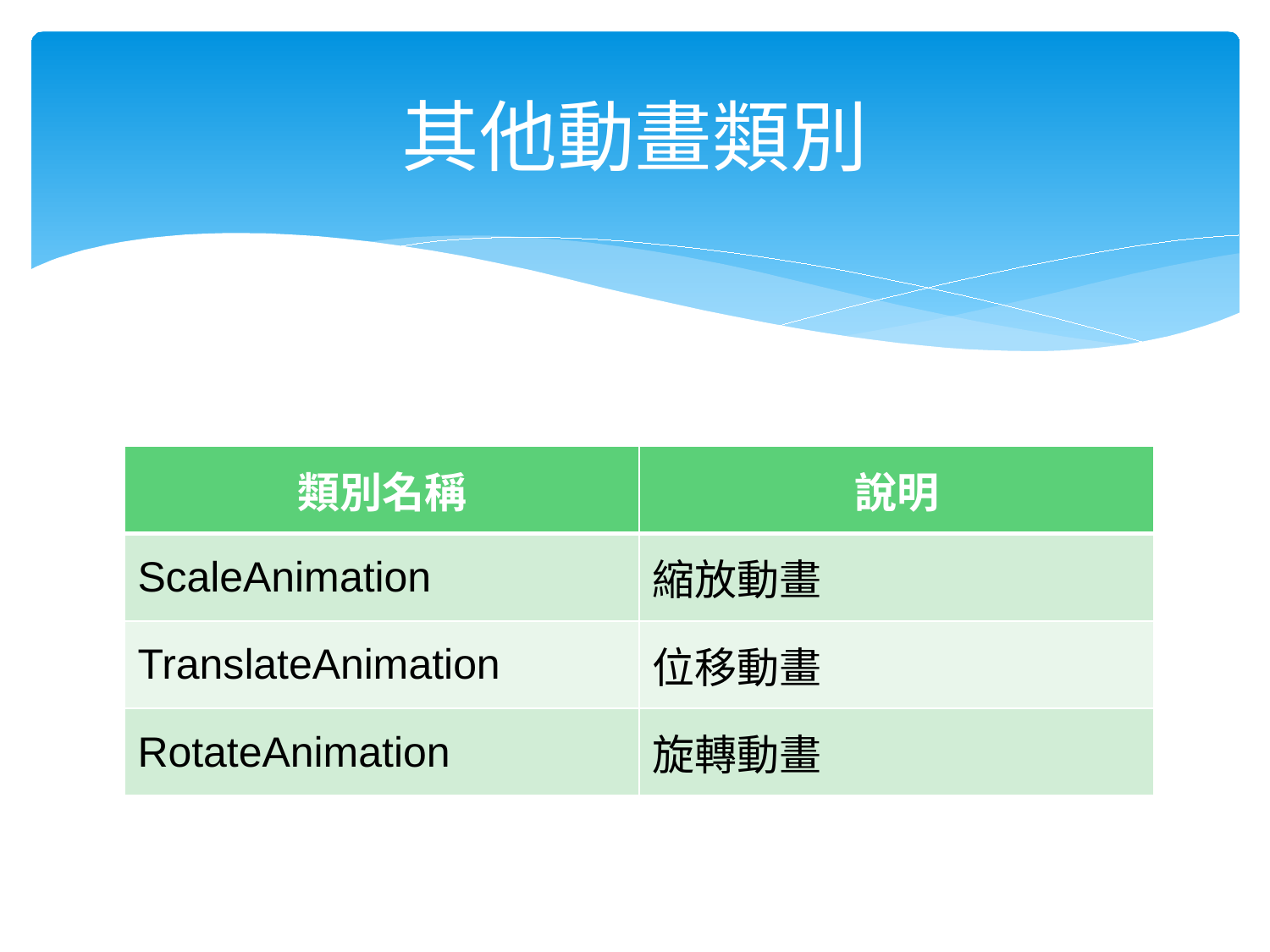

# 其他動畫類別
| 類別名稱 | 說明 |
| --- | --- |
| ScaleAnimation | 縮放動畫 |
| TranslateAnimation | 位移動畫 |
| RotateAnimation | 旋轉動畫 |